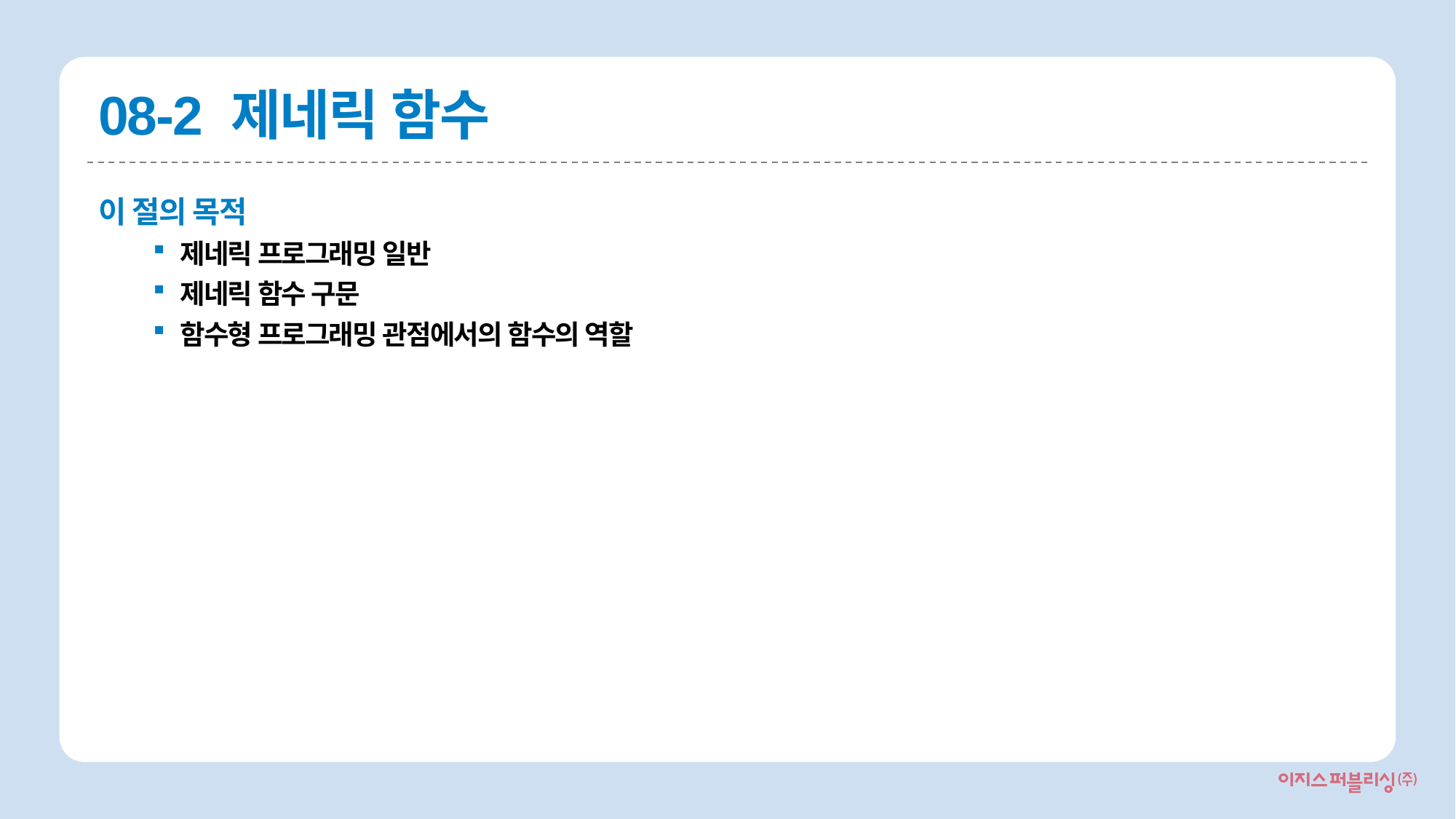

# 08-2 제네릭 함수
이 절의 목적
제네릭 프로그래밍 일반
제네릭 함수 구문
함수형 프로그래밍 관점에서의 함수의 역할